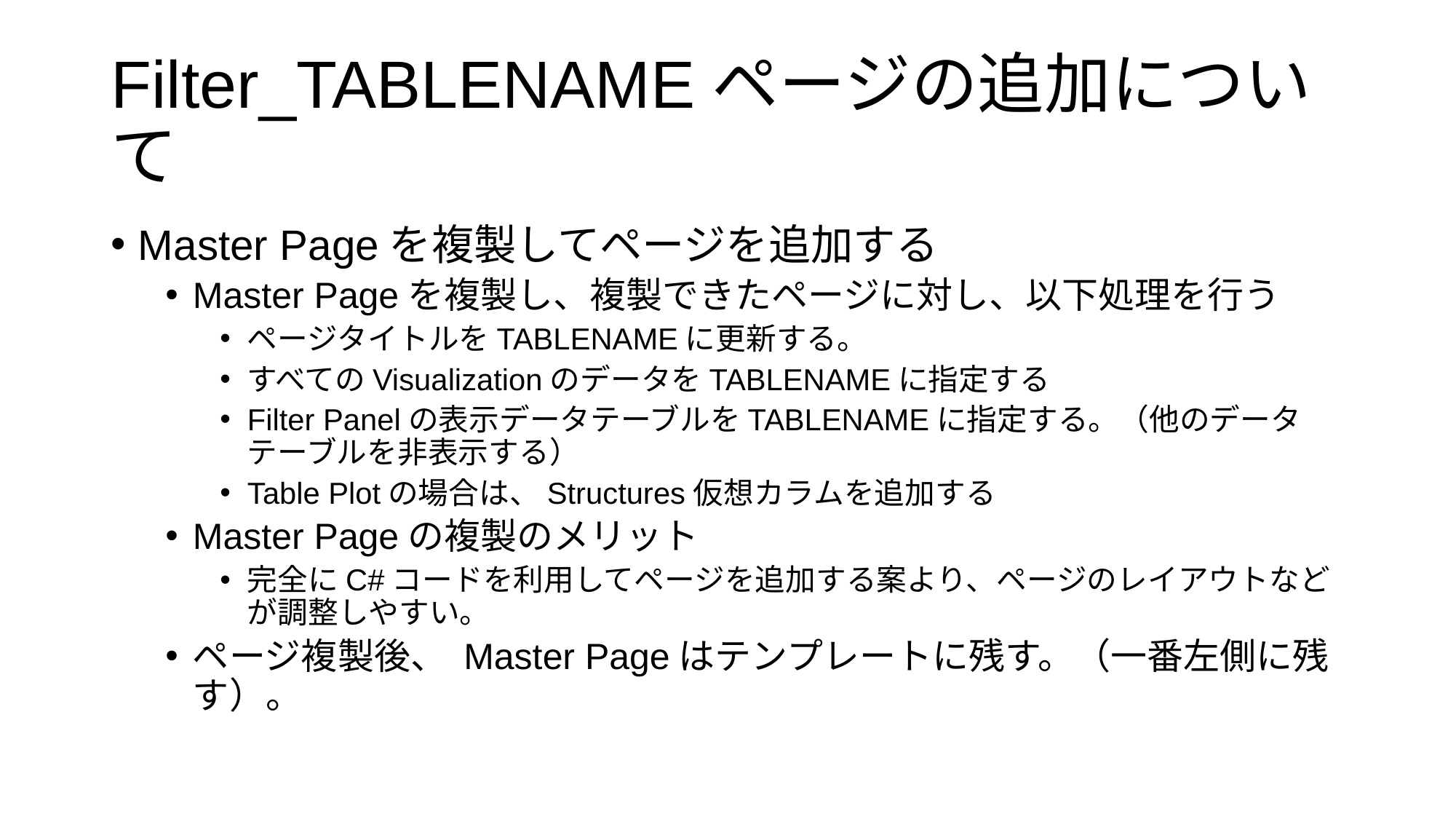

# Filter_TABLENAMEページの追加について
Master Pageを複製してページを追加する
Master Pageを複製し、複製できたページに対し、以下処理を行う
ページタイトルをTABLENAMEに更新する。
すべてのVisualizationのデータをTABLENAMEに指定する
Filter Panelの表示データテーブルをTABLENAMEに指定する。（他のデータテーブルを非表示する）
Table Plotの場合は、Structures仮想カラムを追加する
Master Pageの複製のメリット
完全にC#コードを利用してページを追加する案より、ページのレイアウトなどが調整しやすい。
ページ複製後、 Master Pageはテンプレートに残す。（一番左側に残す）。